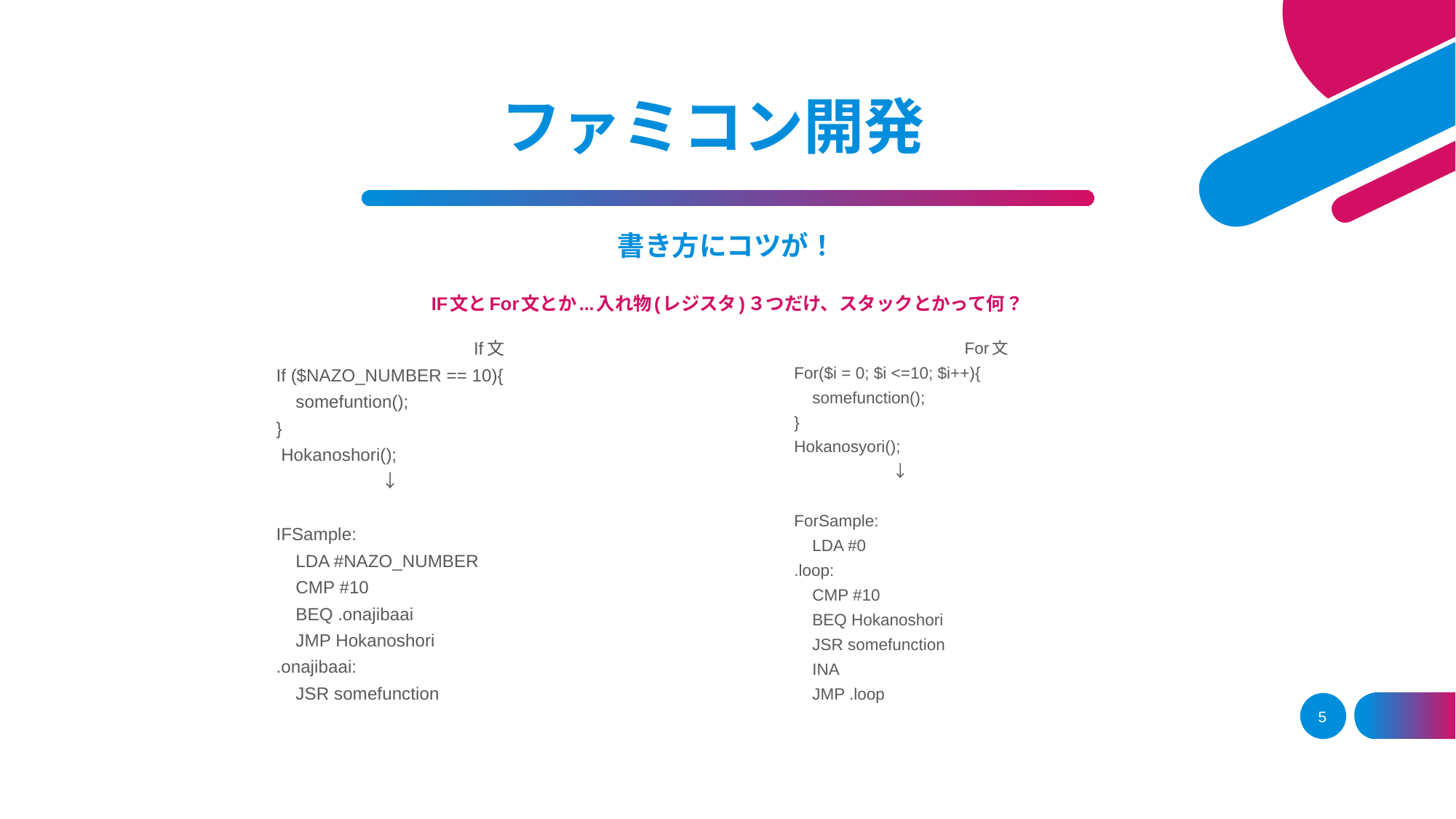

ファミコン開発
書き方にコツが！
IF文とFor文とか...入れ物(レジスタ)３つだけ、スタックとかって何？
If文
If ($NAZO_NUMBER == 10){
    somefuntion();
}
 Hokanoshori();
　　　　　　↓

IFSample:
    LDA #NAZO_NUMBER
    CMP #10
    BEQ .onajibaai
    JMP Hokanoshori
.onajibaai:
    JSR somefunction
For文
For($i = 0; $i <=10; $i++){
    somefunction();
}
Hokanosyori();
　　　　　　↓

ForSample:
    LDA #0
.loop:
    CMP #10
    BEQ Hokanoshori
    JSR somefunction
    INA
    JMP .loop
5